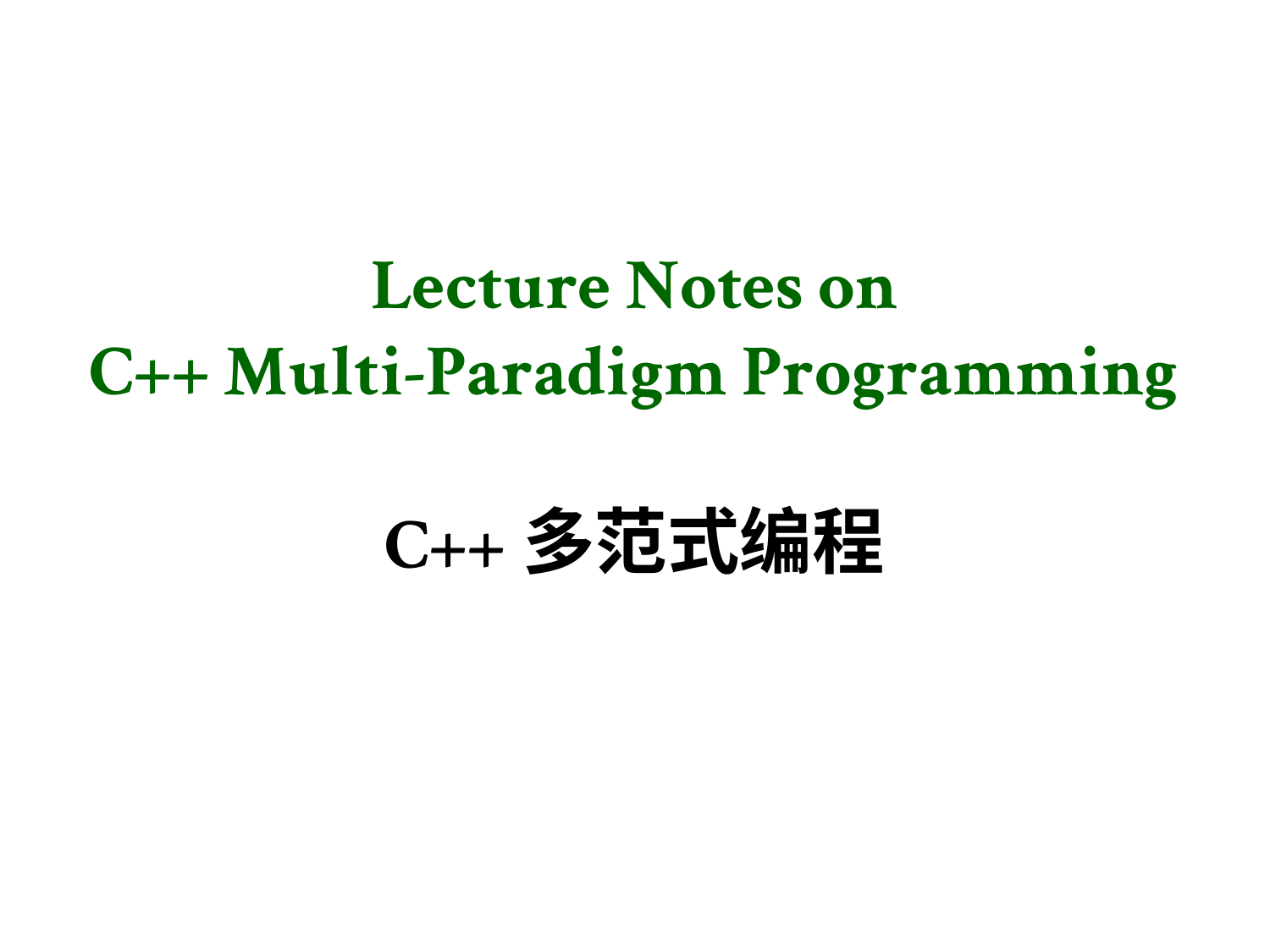

Lecture Notes on
C++ Multi-Paradigm Programming
C++多范式编程